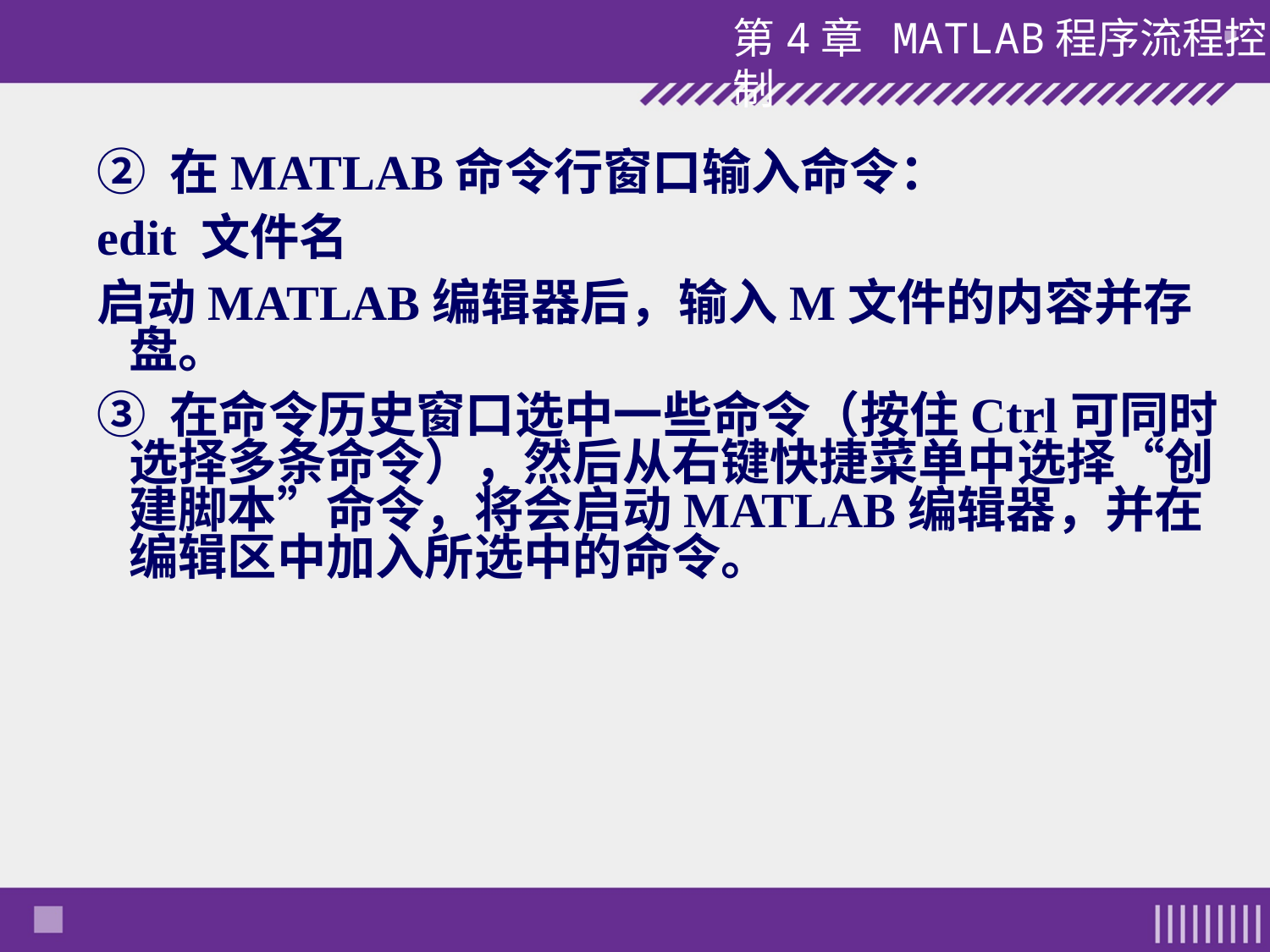

② 在MATLAB命令行窗口输入命令：
edit 文件名
启动MATLAB编辑器后，输入M文件的内容并存盘。
③ 在命令历史窗口选中一些命令（按住Ctrl可同时选择多条命令），然后从右键快捷菜单中选择“创建脚本”命令，将会启动MATLAB编辑器，并在编辑区中加入所选中的命令。